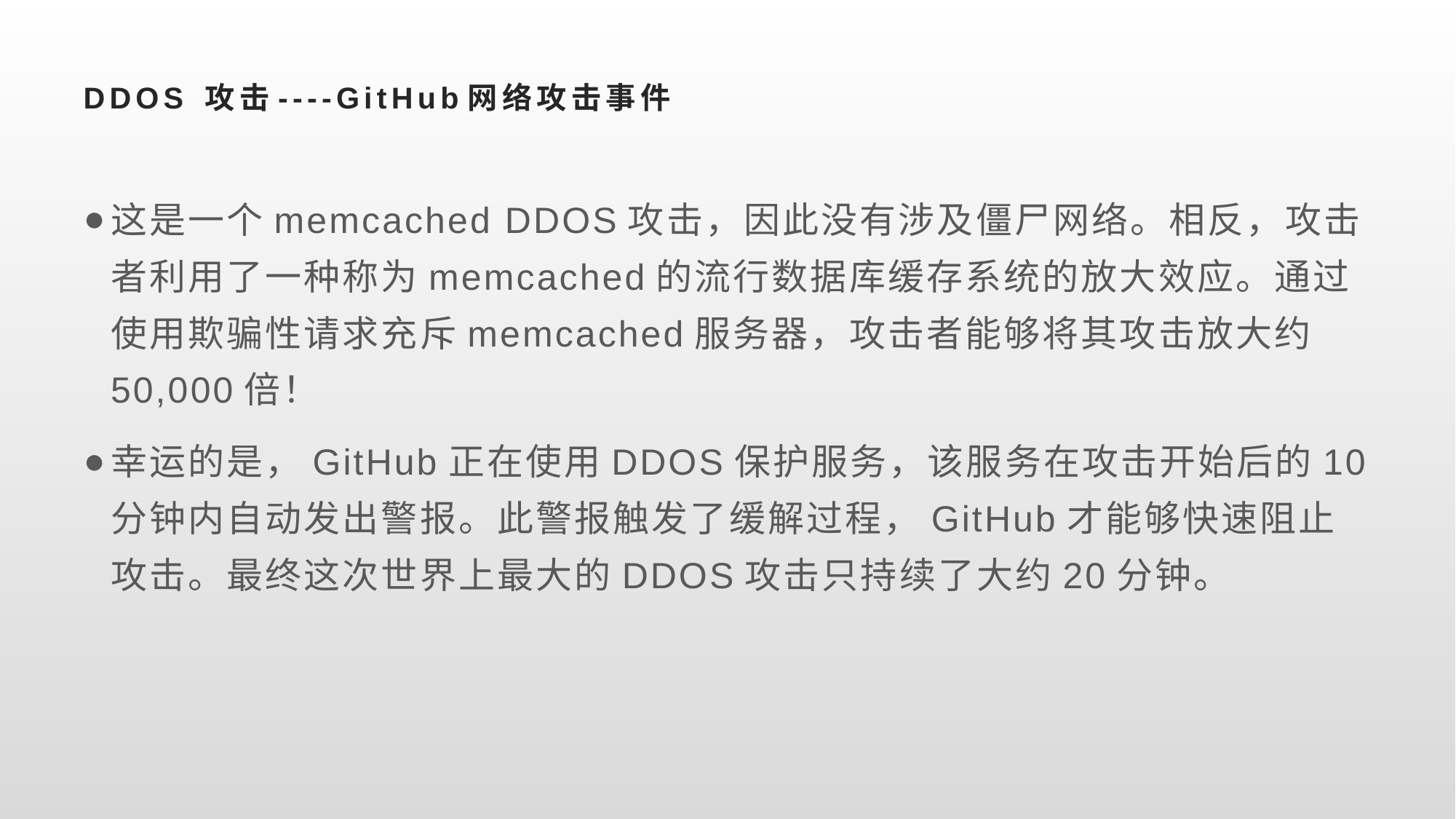

# DDOS 攻击----GitHub网络攻击事件
这是一个memcached DDOS攻击，因此没有涉及僵尸网络。相反，攻击者利用了一种称为memcached的流行数据库缓存系统的放大效应。通过使用欺骗性请求充斥memcached服务器，攻击者能够将其攻击放大约50,000倍！
幸运的是，GitHub正在使用DDOS保护服务，该服务在攻击开始后的10分钟内自动发出警报。此警报触发了缓解过程，GitHub才能够快速阻止攻击。最终这次世界上最大的DDOS攻击只持续了大约20分钟。